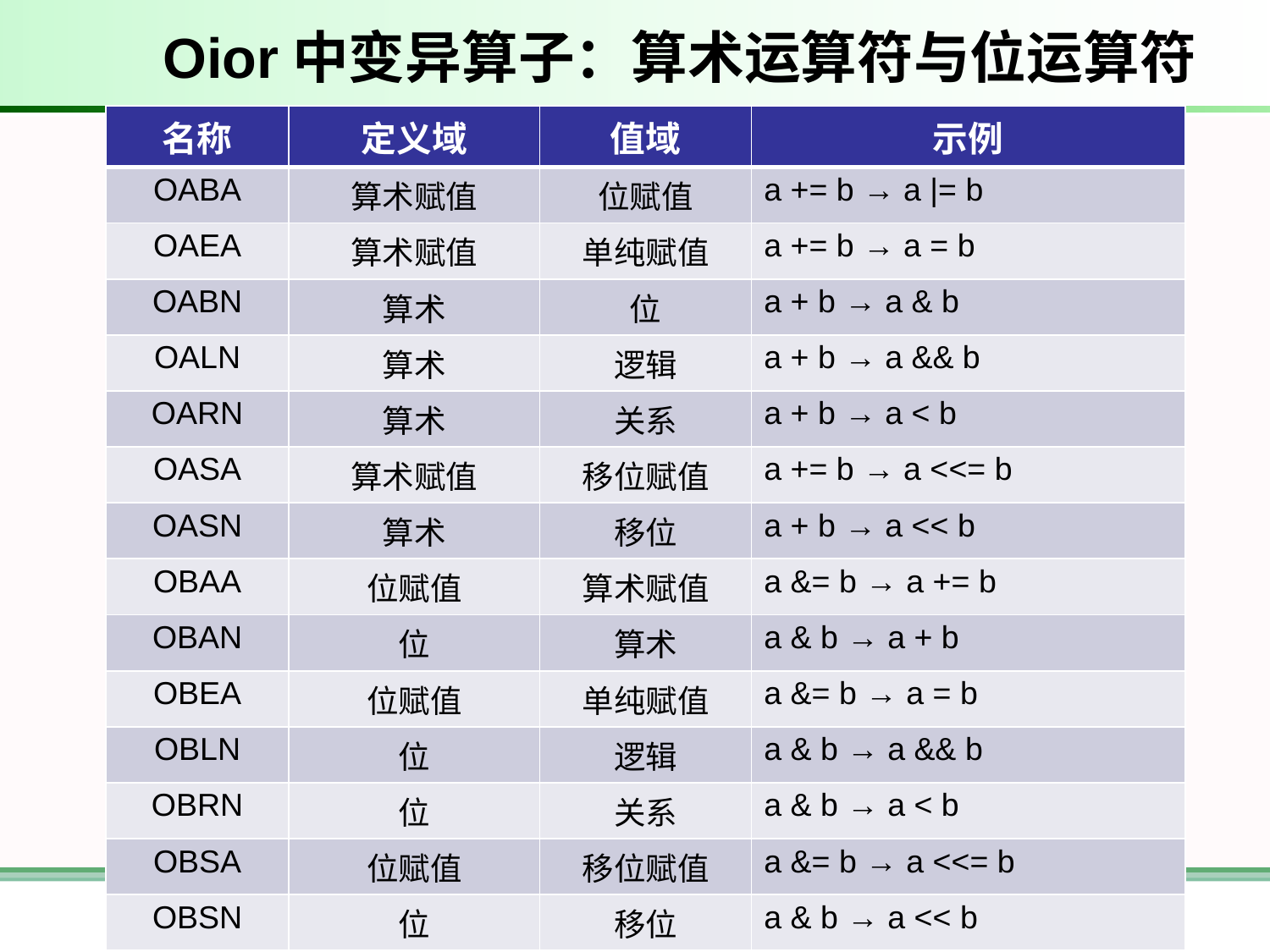

# Oior中变异算子：算术运算符与位运算符
| 名称 | 定义域 | 值域 | 示例 |
| --- | --- | --- | --- |
| OABA | 算术赋值 | 位赋值 | a += b → a |= b |
| OAEA | 算术赋值 | 单纯赋值 | a += b → a = b |
| OABN | 算术 | 位 | a + b → a & b |
| OALN | 算术 | 逻辑 | a + b → a && b |
| OARN | 算术 | 关系 | a + b → a < b |
| OASA | 算术赋值 | 移位赋值 | a += b → a <<= b |
| OASN | 算术 | 移位 | a + b → a << b |
| OBAA | 位赋值 | 算术赋值 | a &= b → a += b |
| OBAN | 位 | 算术 | a & b → a + b |
| OBEA | 位赋值 | 单纯赋值 | a &= b → a = b |
| OBLN | 位 | 逻辑 | a & b → a && b |
| OBRN | 位 | 关系 | a & b → a < b |
| OBSA | 位赋值 | 移位赋值 | a &= b → a <<= b |
| OBSN | 位 | 移位 | a & b → a << b |
44